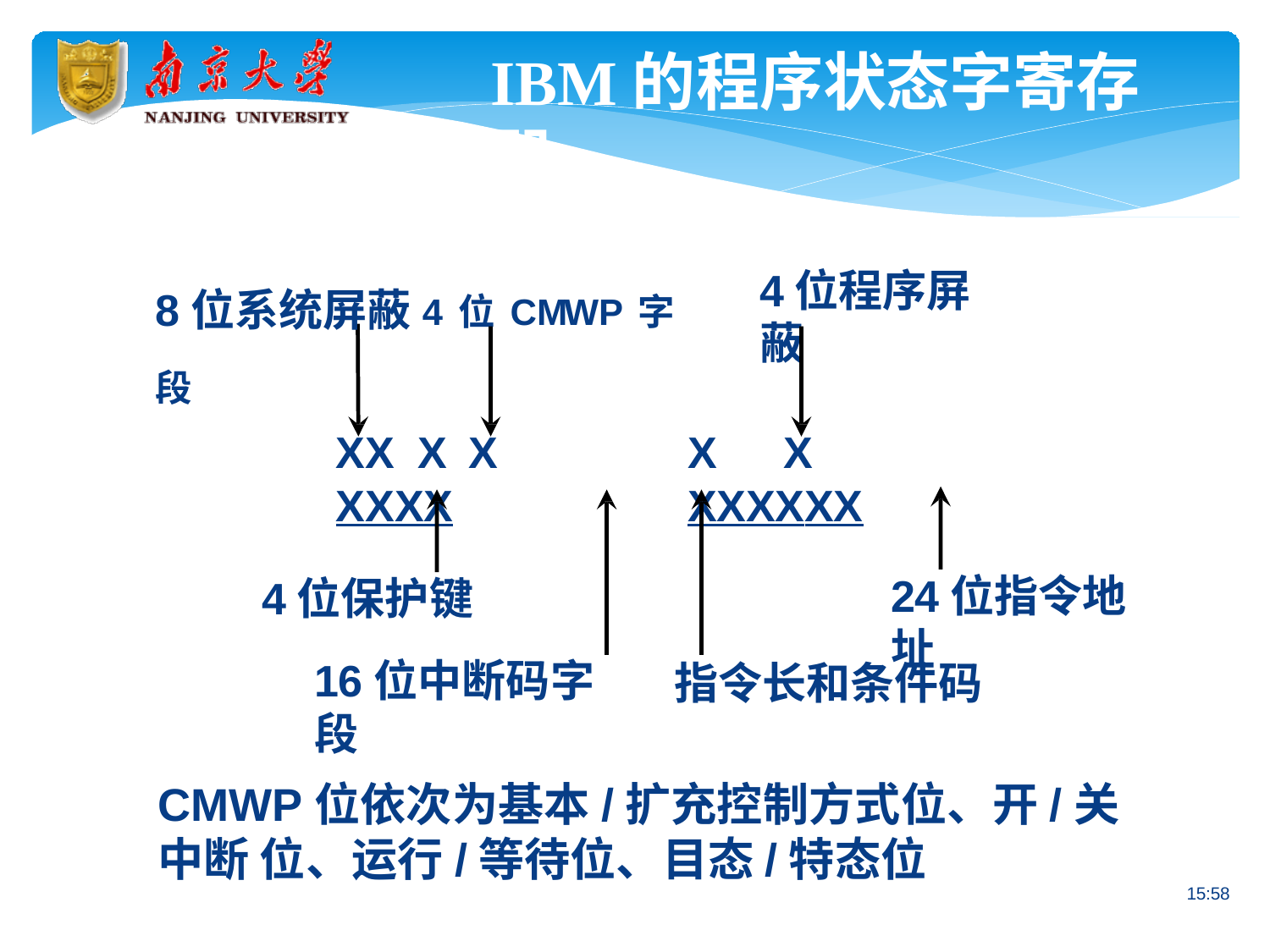

# IBM的程序状态字寄存器

8位系统屏蔽	4位CMWP字段
4位程序屏蔽

XX	X	X	XXXX
X	X	XXXXXX

4位保护键
16位中断码字段
24位指令地址
指令长和条件码
CMWP位依次为基本/扩充控制方式位、开/关中断 位、运行/等待位、目态/特态位
15:58